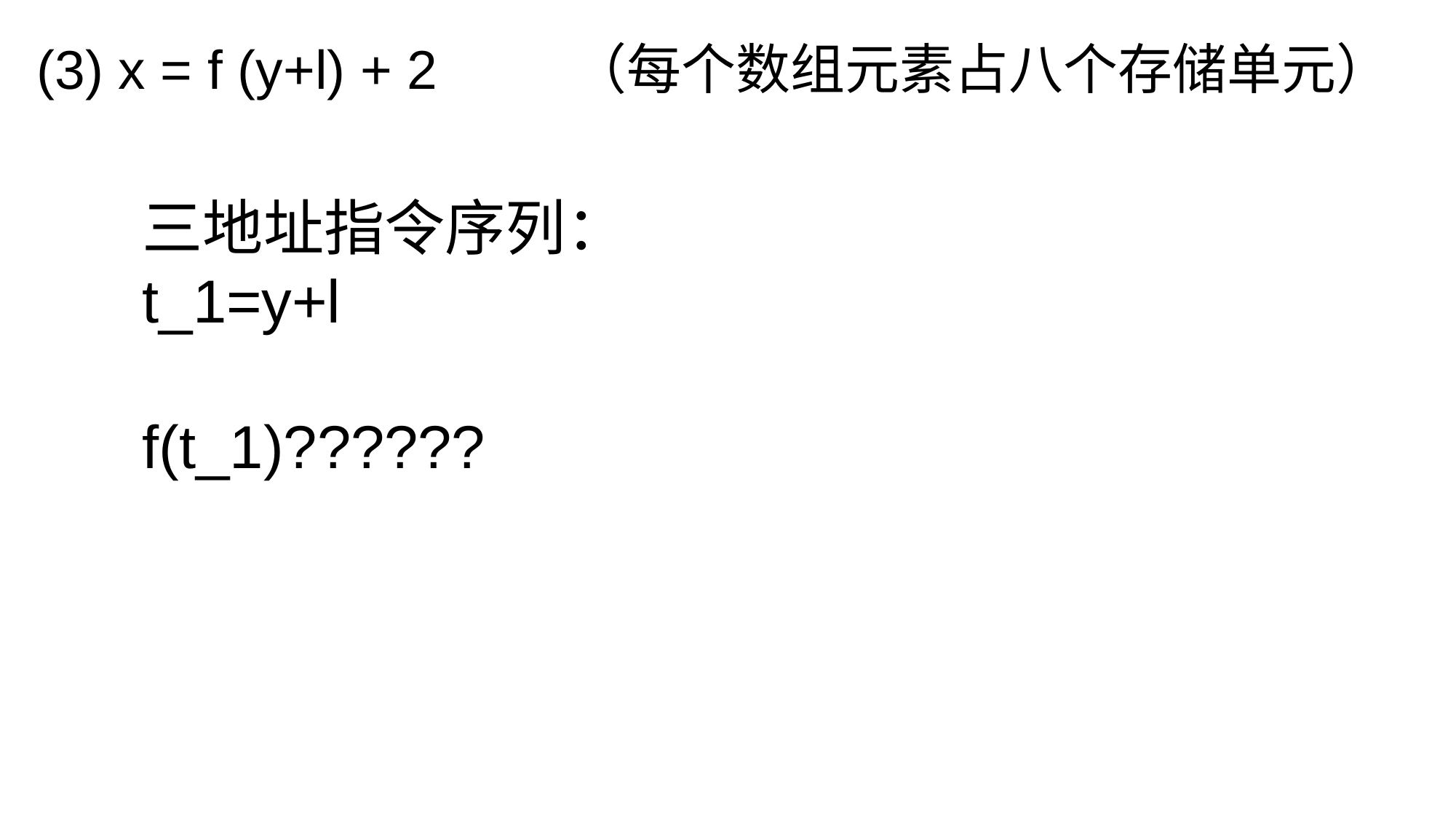

(3) x = f (y+l) + 2        （每个数组元素占八个存储单元）

三地址指令序列：
t_1=y+l

f(t_1)??????